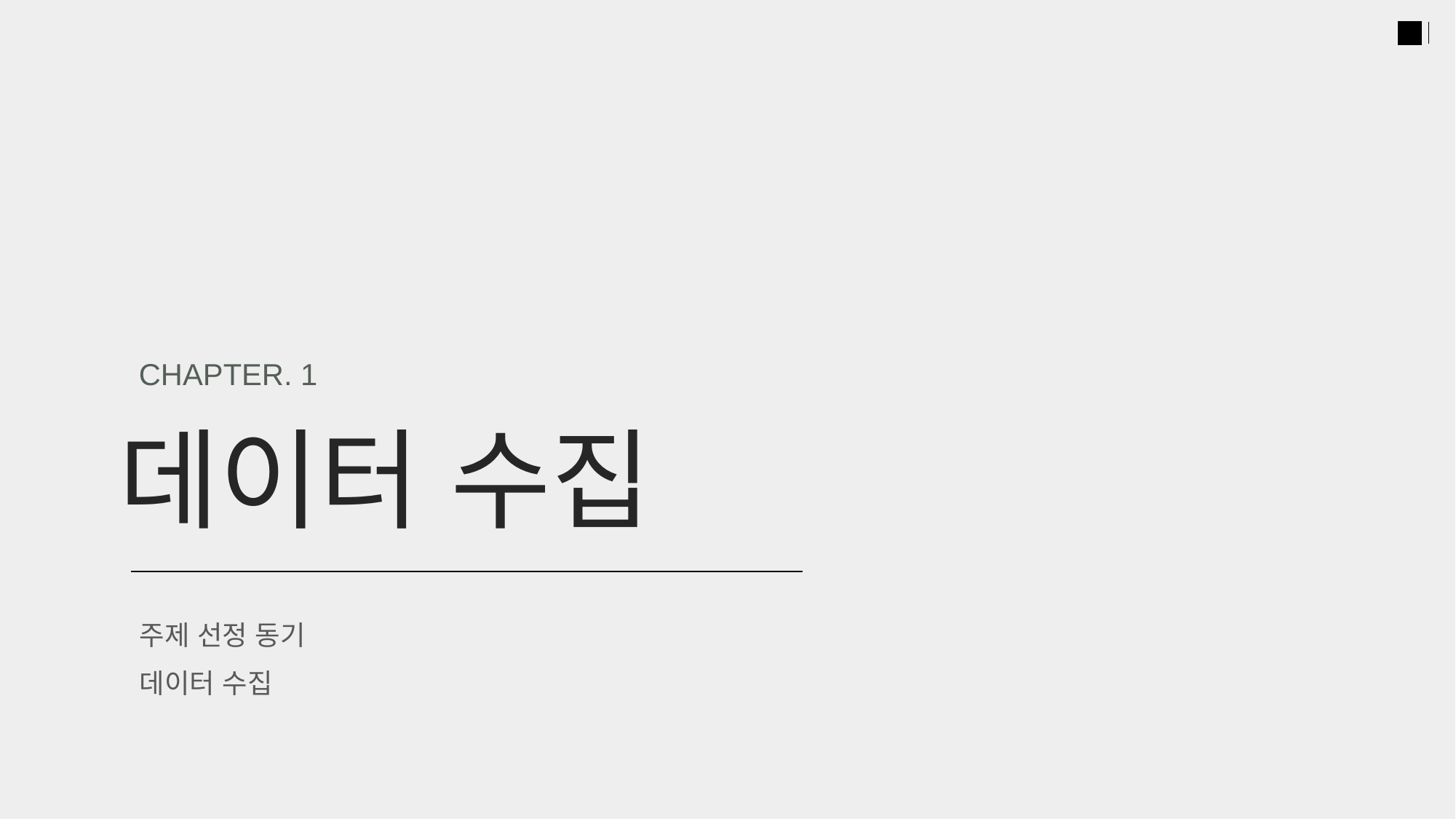

CHAPTER. 1
데이터 수집
주제 선정 동기
데이터 수집